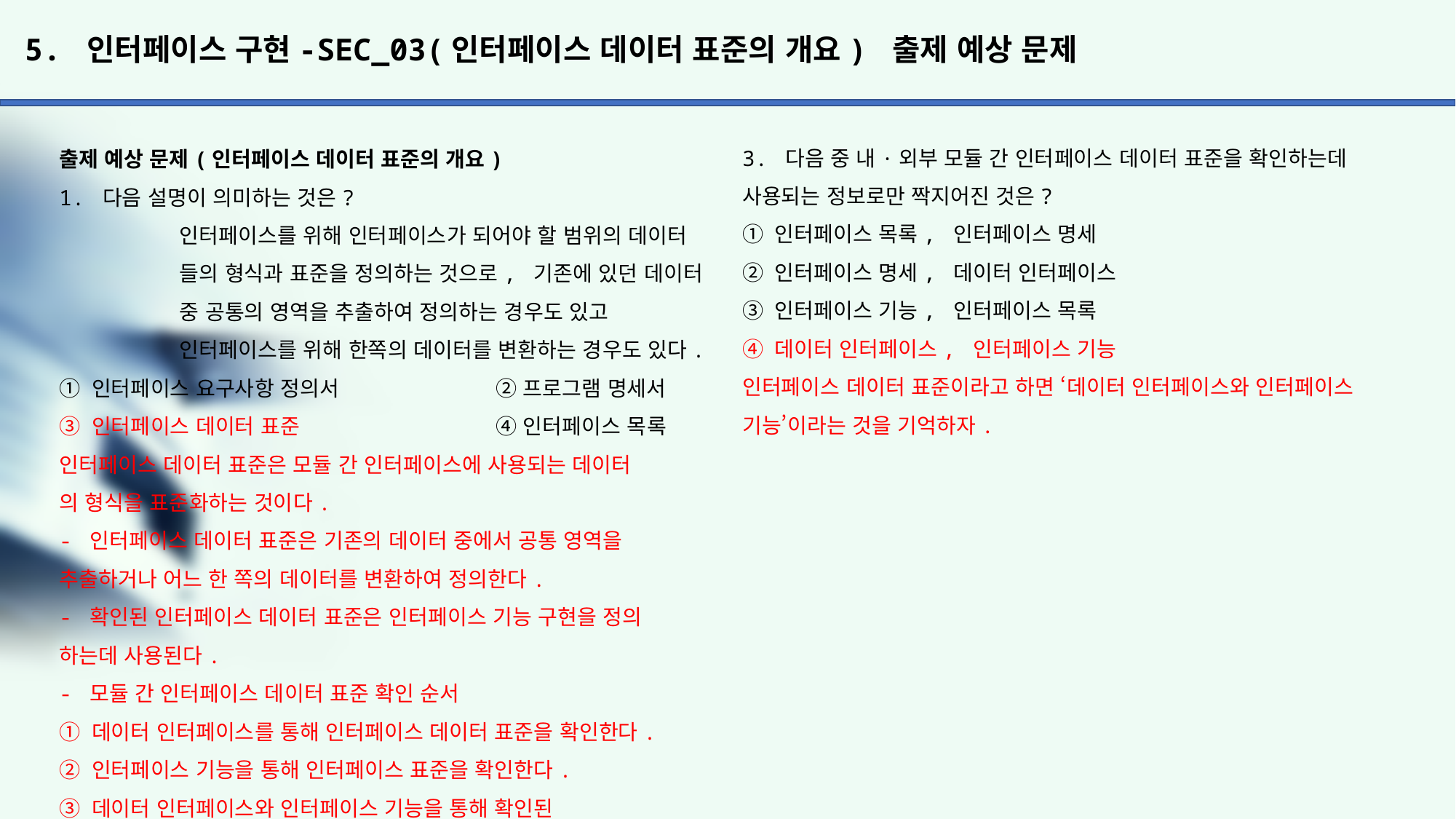

# 5. 인터페이스 구현-SEC_03(인터페이스 데이터 표준의 개요) 출제 예상 문제
3. 다음 중 내·외부 모듈 간 인터페이스 데이터 표준을 확인하는데
사용되는 정보로만 짝지어진 것은?
① 인터페이스 목록, 인터페이스 명세
② 인터페이스 명세, 데이터 인터페이스
③ 인터페이스 기능, 인터페이스 목록
④ 데이터 인터페이스, 인터페이스 기능
인터페이스 데이터 표준이라고 하면 ‘데이터 인터페이스와 인터페이스
기능’이라는 것을 기억하자.
출제 예상 문제(인터페이스 데이터 표준의 개요)
1. 다음 설명이 의미하는 것은?
	 인터페이스를 위해 인터페이스가 되어야 할 범위의 데이터
	 들의 형식과 표준을 정의하는 것으로, 기존에 있던 데이터
	 중 공통의 영역을 추출하여 정의하는 경우도 있고
	 인터페이스를 위해 한쪽의 데이터를 변환하는 경우도 있다.
① 인터페이스 요구사항 정의서 		② 프로그램 명세서
③ 인터페이스 데이터 표준 		④ 인터페이스 목록
인터페이스 데이터 표준은 모듈 간 인터페이스에 사용되는 데이터
의 형식을 표준화하는 것이다.
- 인터페이스 데이터 표준은 기존의 데이터 중에서 공통 영역을
추출하거나 어느 한 쪽의 데이터를 변환하여 정의한다.
- 확인된 인터페이스 데이터 표준은 인터페이스 기능 구현을 정의
하는데 사용된다.
- 모듈 간 인터페이스 데이터 표준 확인 순서
① 데이터 인터페이스를 통해 인터페이스 데이터 표준을 확인한다.
② 인터페이스 기능을 통해 인터페이스 표준을 확인한다.
③ 데이터 인터페이스와 인터페이스 기능을 통해 확인된
인터페이스 표준을 검토하여 최종적인 인터페이스 데이터 표준을
확인한다.
2. 다음 중 내, 외부 모듈 간 인터페이스 데이터 표준 확인에
대한 설명으로 옳지 않은 것은?
① 외부 및 내부 모듈 간 데이터를 교환하고 상호 호환이 되게 하기 위해서 인터페이스 데이터 표준을 정의하고 이를 관리하여야
한다.
② 인터페이스 데이터의 형태가 동일한 경우에만 인터페이스
데이터 표준을 정의할 수 있다.
③ 식별된 데이터 인터페이스를 통해 인터페이스 데이터 표준을 확인한다.
④ 식별된 인터페이스 기능을 통해 인터페이스 표준을 확인한다.
인터페이스를 위해 한쪽의 데이터를 변환하는 경우도 있다. 즉
인터페이스 데이터 표준은 인터페이스 데이터 형태의 동일 여부
와 관계없이 정의할 수 있다.